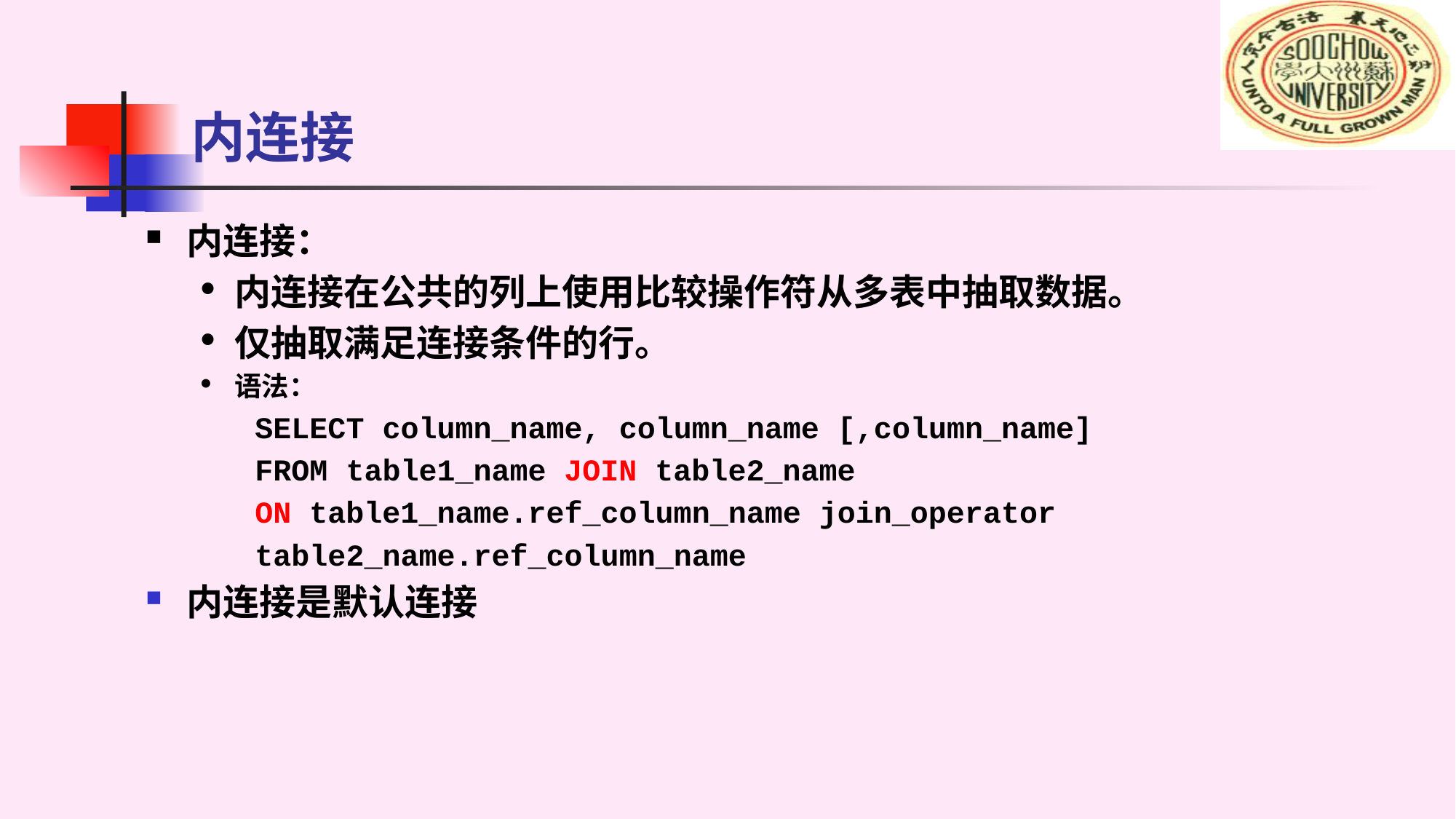

使用内连接（续）
# 内连接
内连接：
内连接在公共的列上使用比较操作符从多表中抽取数据。
仅抽取满足连接条件的行。
语法：
SELECT column_name, column_name [,column_name]
FROM table1_name JOIN table2_name
ON table1_name.ref_column_name join_operator
table2_name.ref_column_name
内连接是默认连接